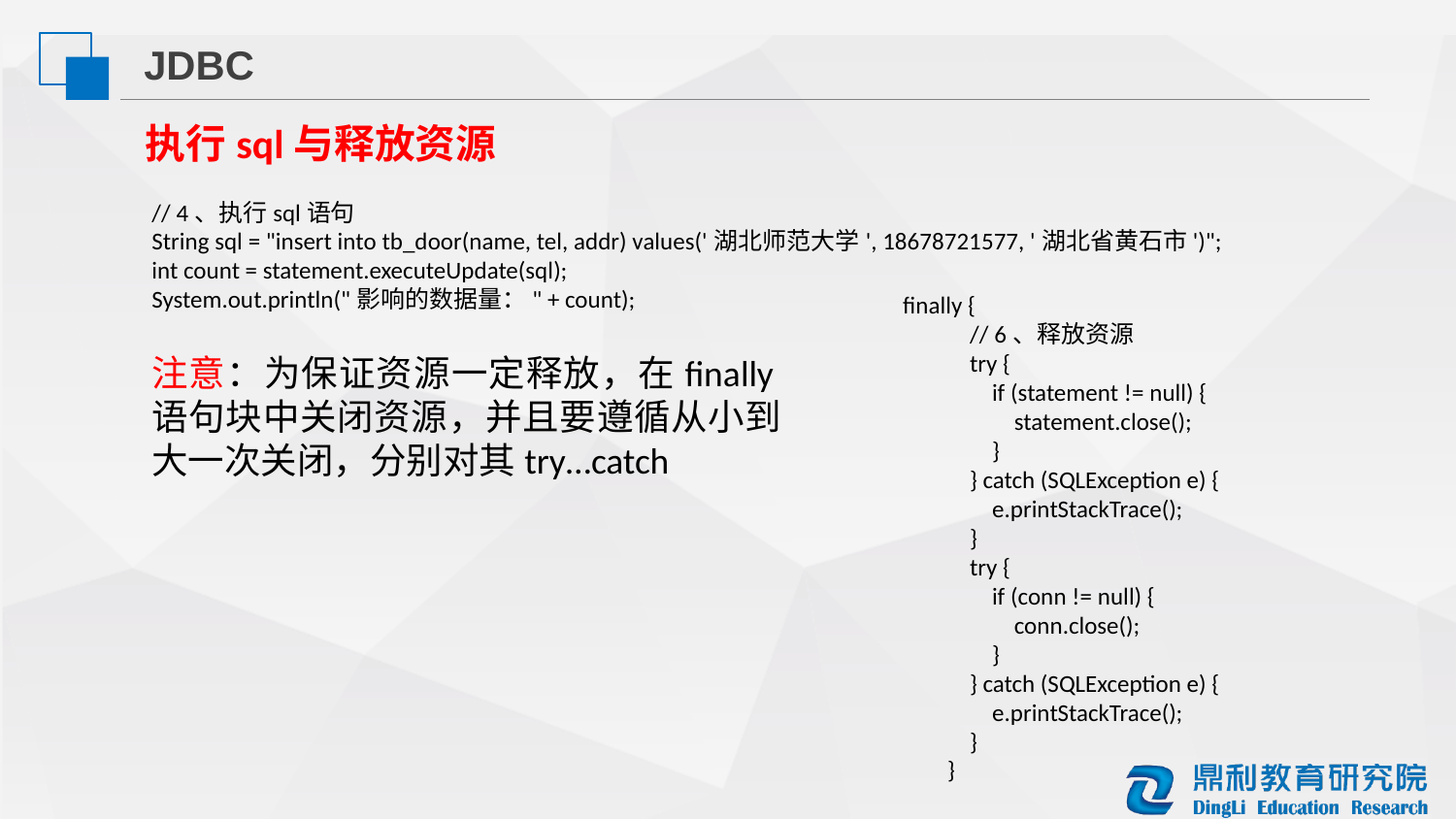

JDBC
执行sql与释放资源
// 4、执行sql语句
String sql = "insert into tb_door(name, tel, addr) values('湖北师范大学', 18678721577, '湖北省黄石市')";
int count = statement.executeUpdate(sql);
System.out.println("影响的数据量：" + count);
finally {
            // 6、释放资源
            try {
                if (statement != null) {
                    statement.close();
                }
            } catch (SQLException e) {
                e.printStackTrace();
            }
            try {
                if (conn != null) {
                    conn.close();
                }
            } catch (SQLException e) {
                e.printStackTrace();
            }
        }
注意：为保证资源一定释放，在finally语句块中关闭资源，并且要遵循从小到大一次关闭，分别对其try…catch